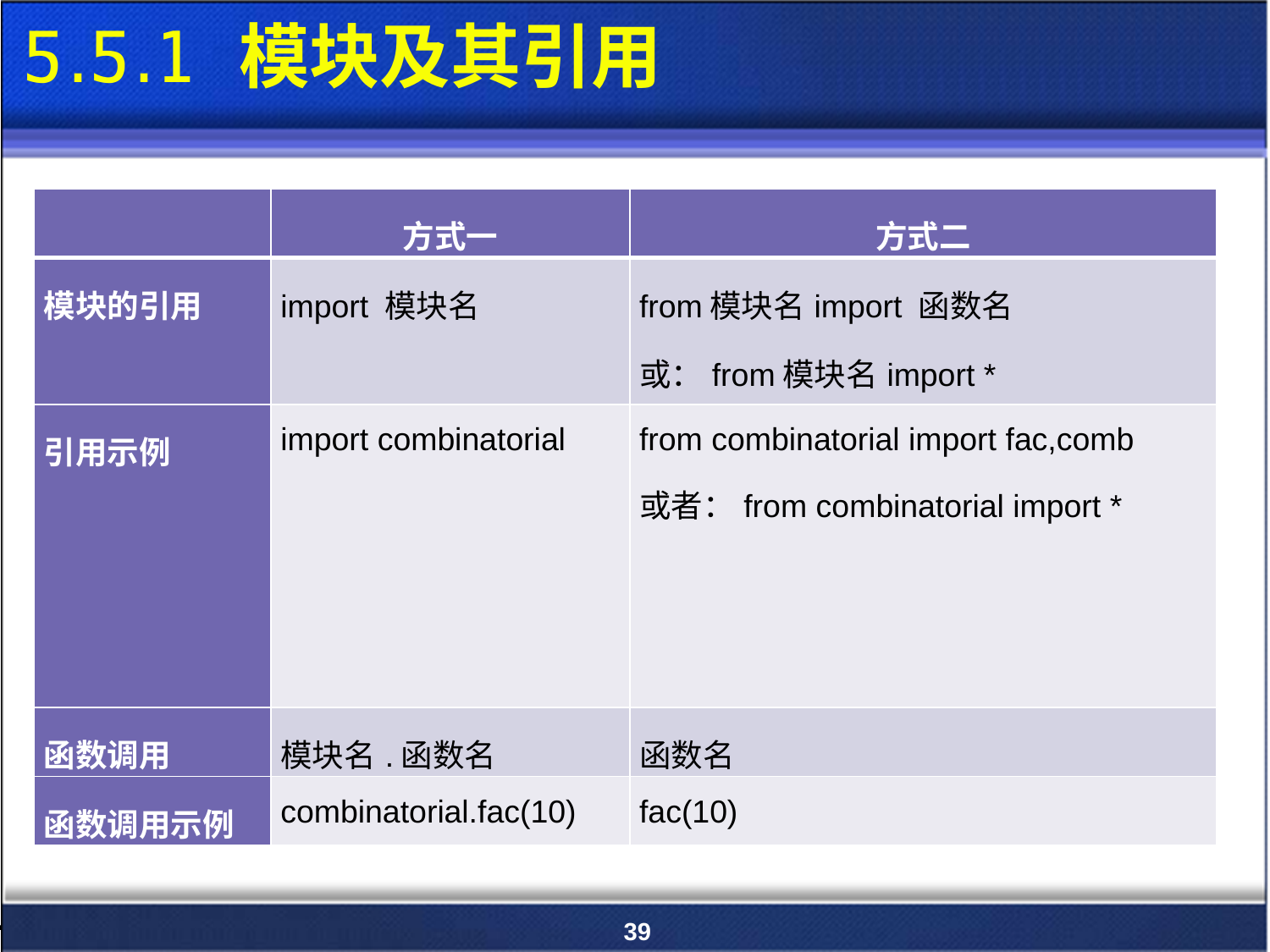

# 5.5.1 模块及其引用
|  | 方式一 | 方式二 |
| --- | --- | --- |
| 模块的引用 | import 模块名 | from模块名import 函数名 或：from模块名import \* |
| 引用示例 | import combinatorial | from combinatorial import fac,comb 或者：from combinatorial import \* |
| 函数调用 | 模块名.函数名 | 函数名 |
| 函数调用示例 | combinatorial.fac(10) | fac(10) |
39